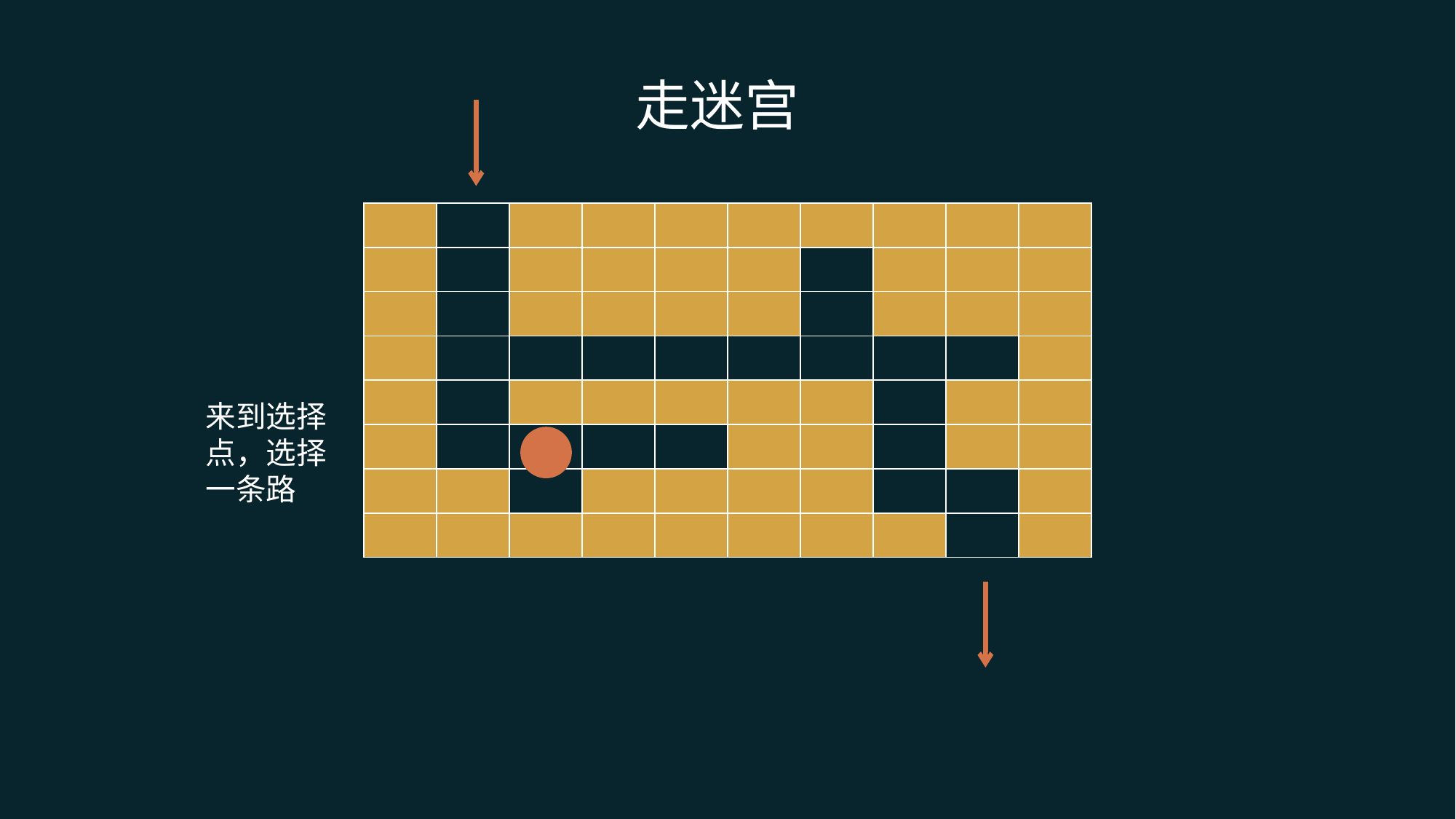

走迷宫
|  |  |  |  |  |  |  |  |  |  |
| --- | --- | --- | --- | --- | --- | --- | --- | --- | --- |
|  |  |  |  |  |  |  |  |  |  |
|  |  |  |  |  |  |  |  |  |  |
|  |  |  |  |  |  |  |  |  |  |
|  |  |  |  |  |  |  |  |  |  |
|  |  |  |  |  |  |  |  |  |  |
|  |  |  |  |  |  |  |  |  |  |
|  |  |  |  |  |  |  |  |  |  |
来到选择点，选择一条路